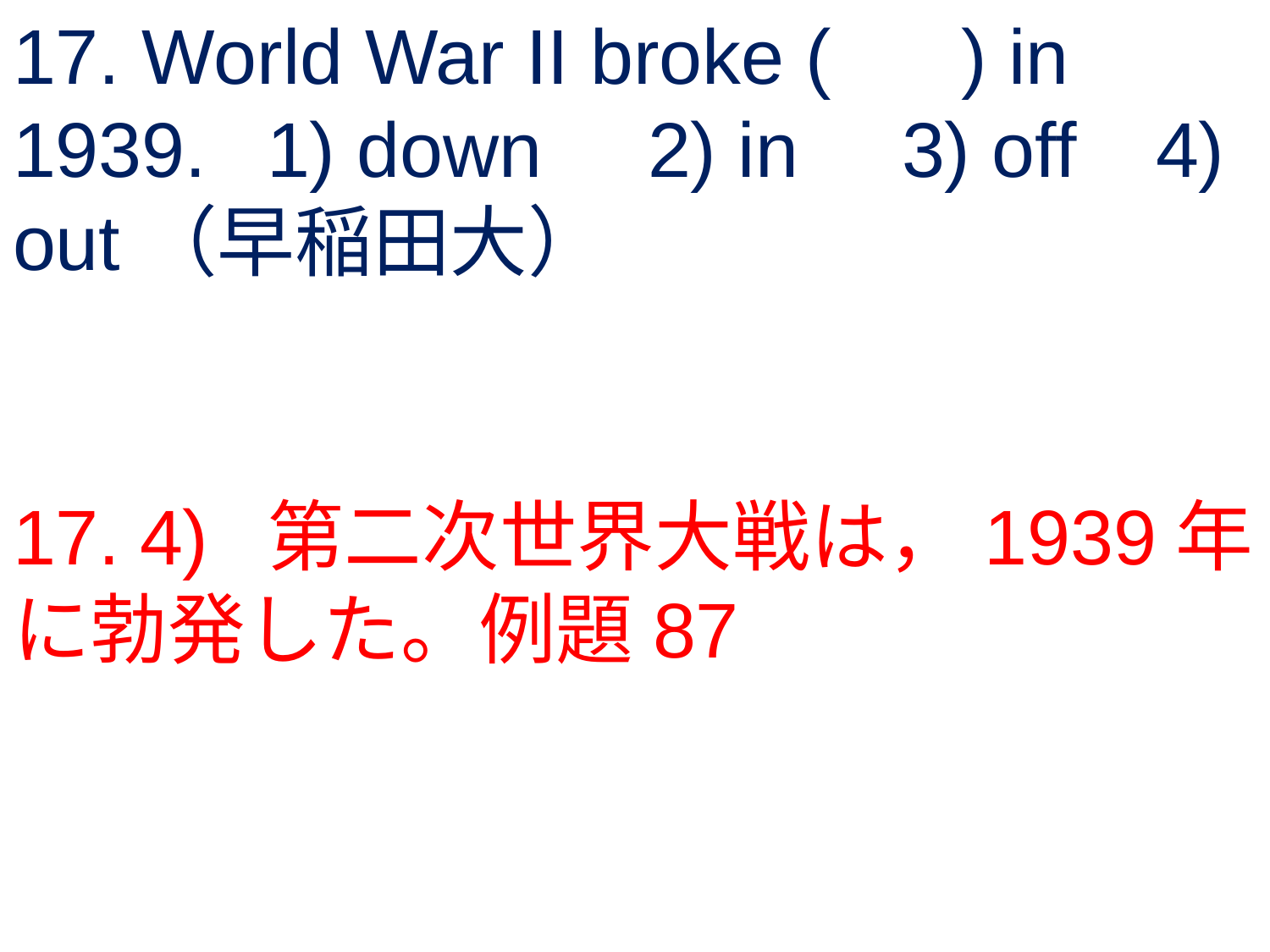

# 17. World War II broke (      ) in 1939. 	1) down	2) in	3) off	4) out	（早稲田大）
17.	4) 	第二次世界大戦は，1939年に勃発した。例題87